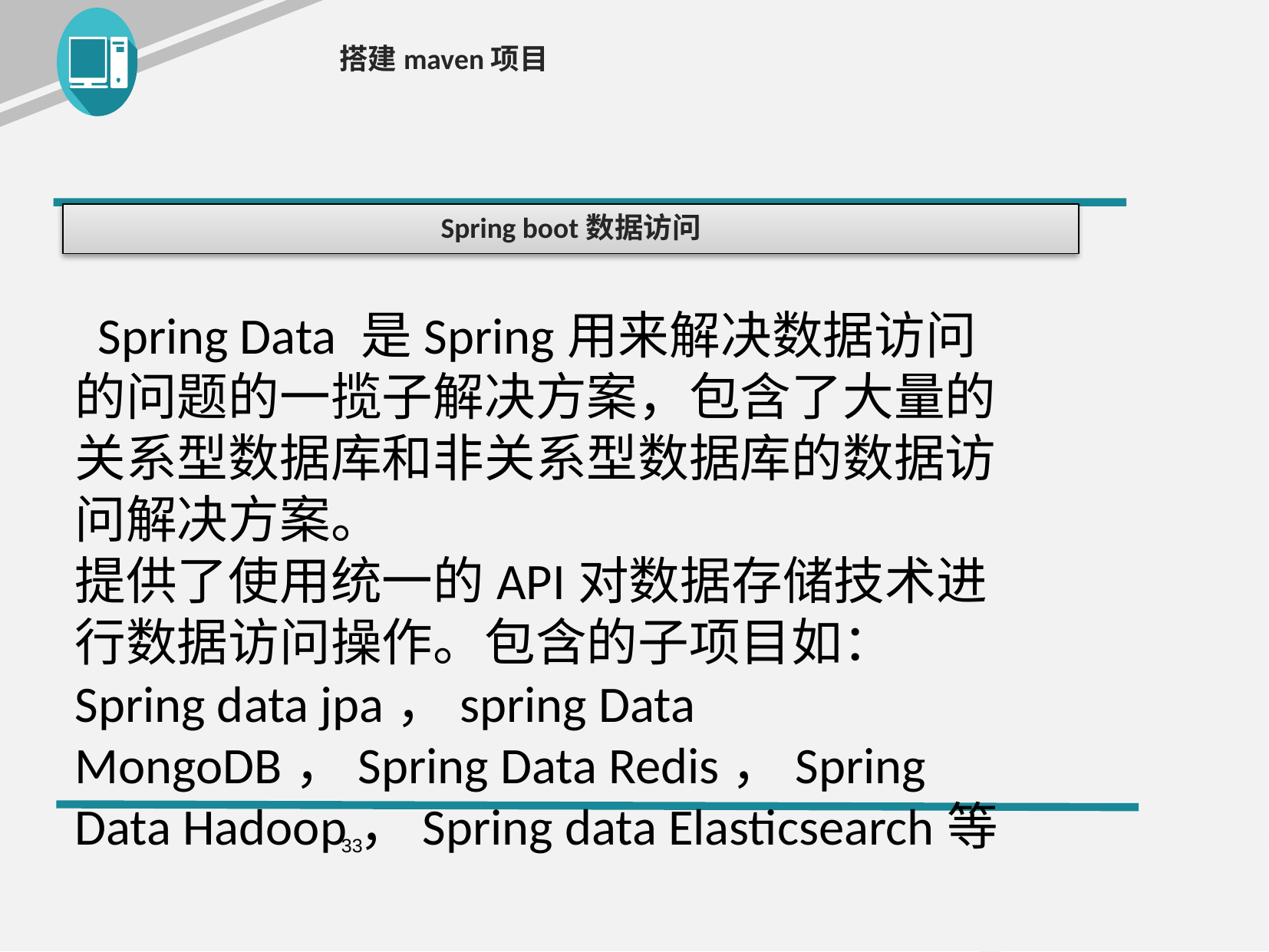

搭建maven项目

Spring boot数据访问

  Spring Data 是Spring用来解决数据访问的问题的一揽子解决方案，包含了大量的关系型数据库和非关系型数据库的数据访问解决方案。
提供了使用统一的API对数据存储技术进行数据访问操作。包含的子项目如：Spring data jpa，spring Data MongoDB，Spring Data Redis，Spring Data Hadoop，Spring data Elasticsearch等

33